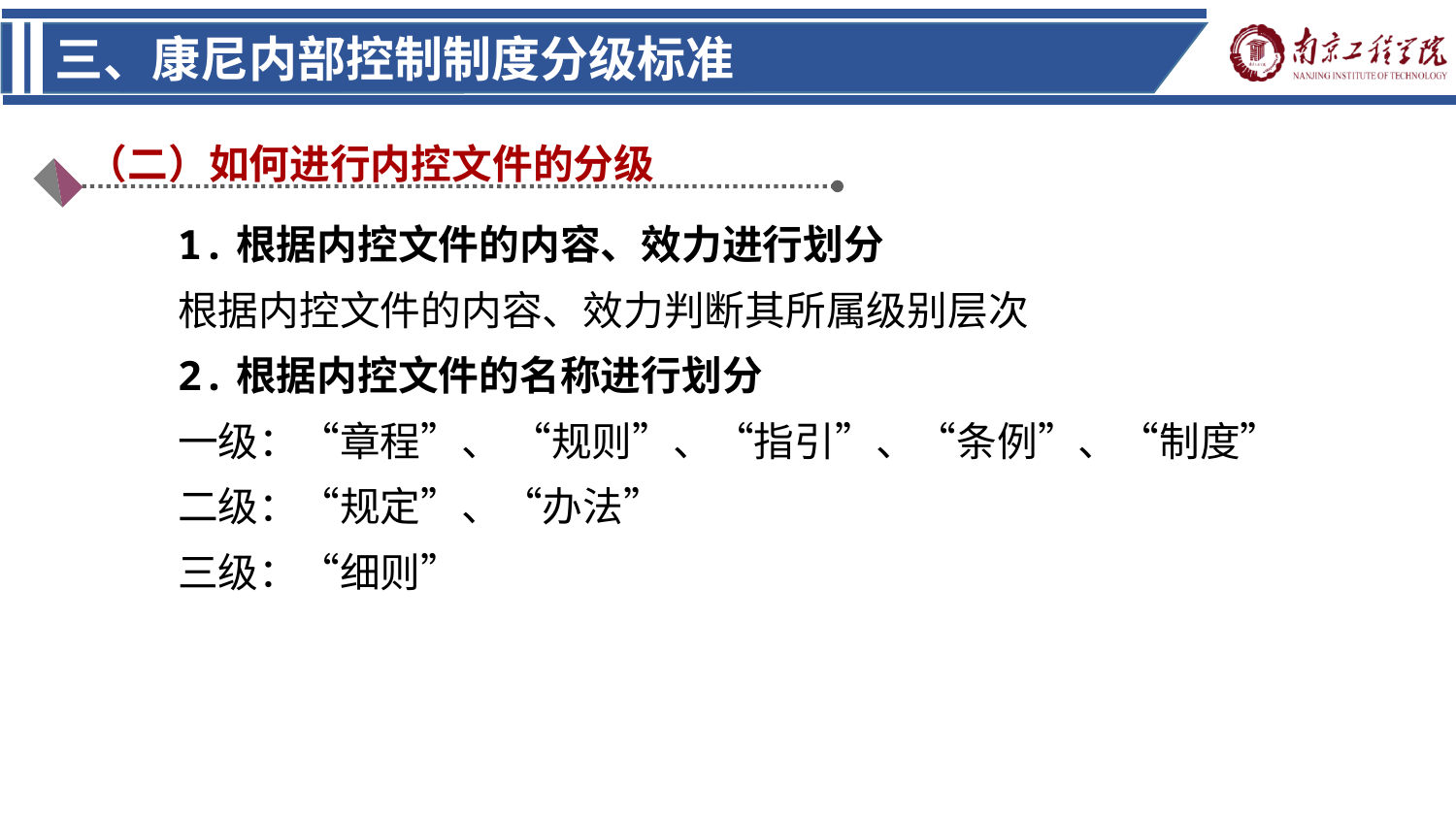

三、康尼内部控制制度分级标准
（二）如何进行内控文件的分级

1.根据内控文件的内容、效力进行划分
根据内控文件的内容、效力判断其所属级别层次
2.根据内控文件的名称进行划分
一级：“章程”、 “规则”、“指引”、“条例”、“制度”
二级：“规定”、“办法”
三级：“细则”